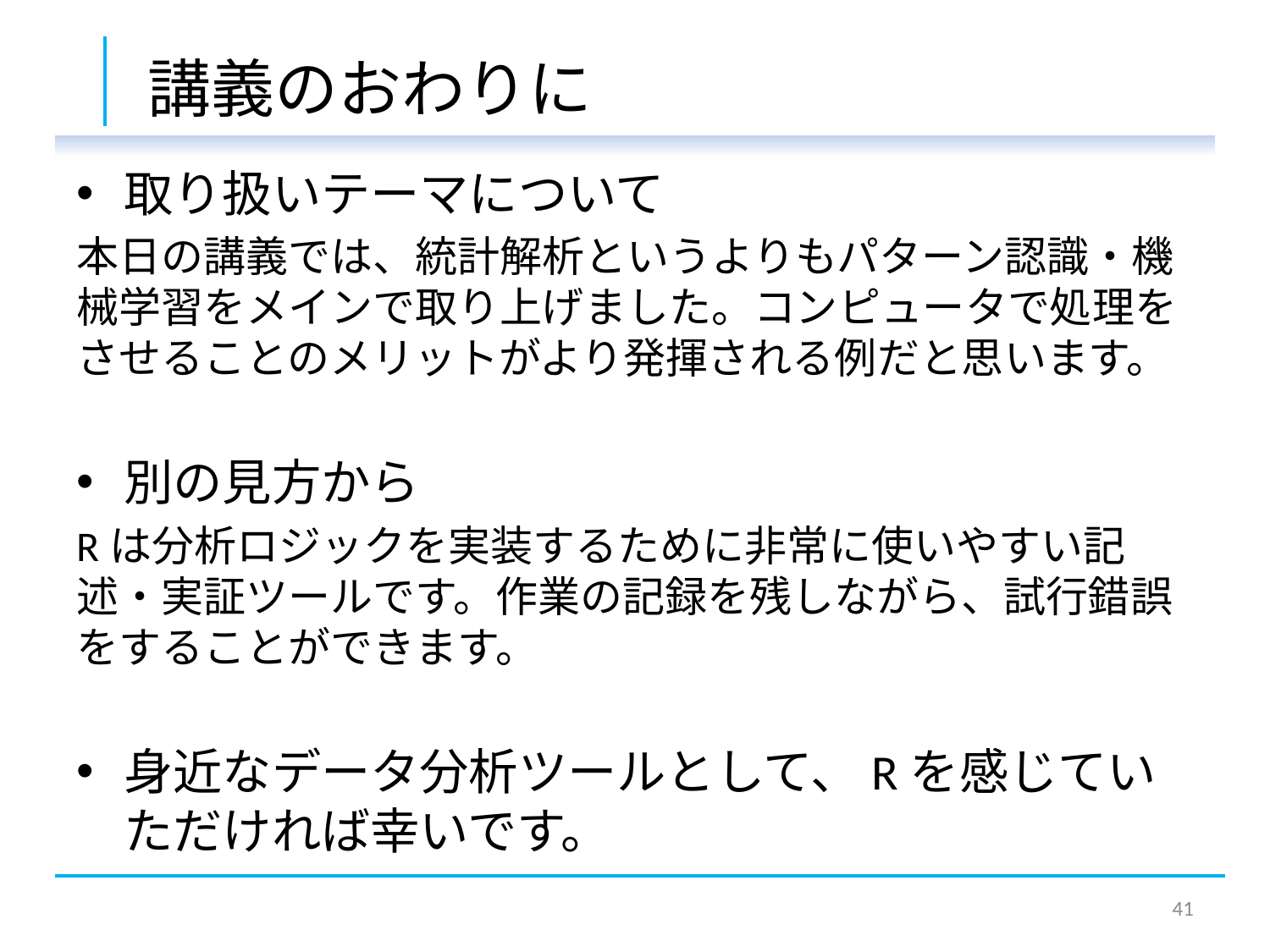

# 講義のおわりに
取り扱いテーマについて
本日の講義では、統計解析というよりもパターン認識・機械学習をメインで取り上げました。コンピュータで処理をさせることのメリットがより発揮される例だと思います。

別の見方から
Rは分析ロジックを実装するために非常に使いやすい記述・実証ツールです。作業の記録を残しながら、試行錯誤をすることができます。

身近なデータ分析ツールとして、Rを感じていただければ幸いです。

41